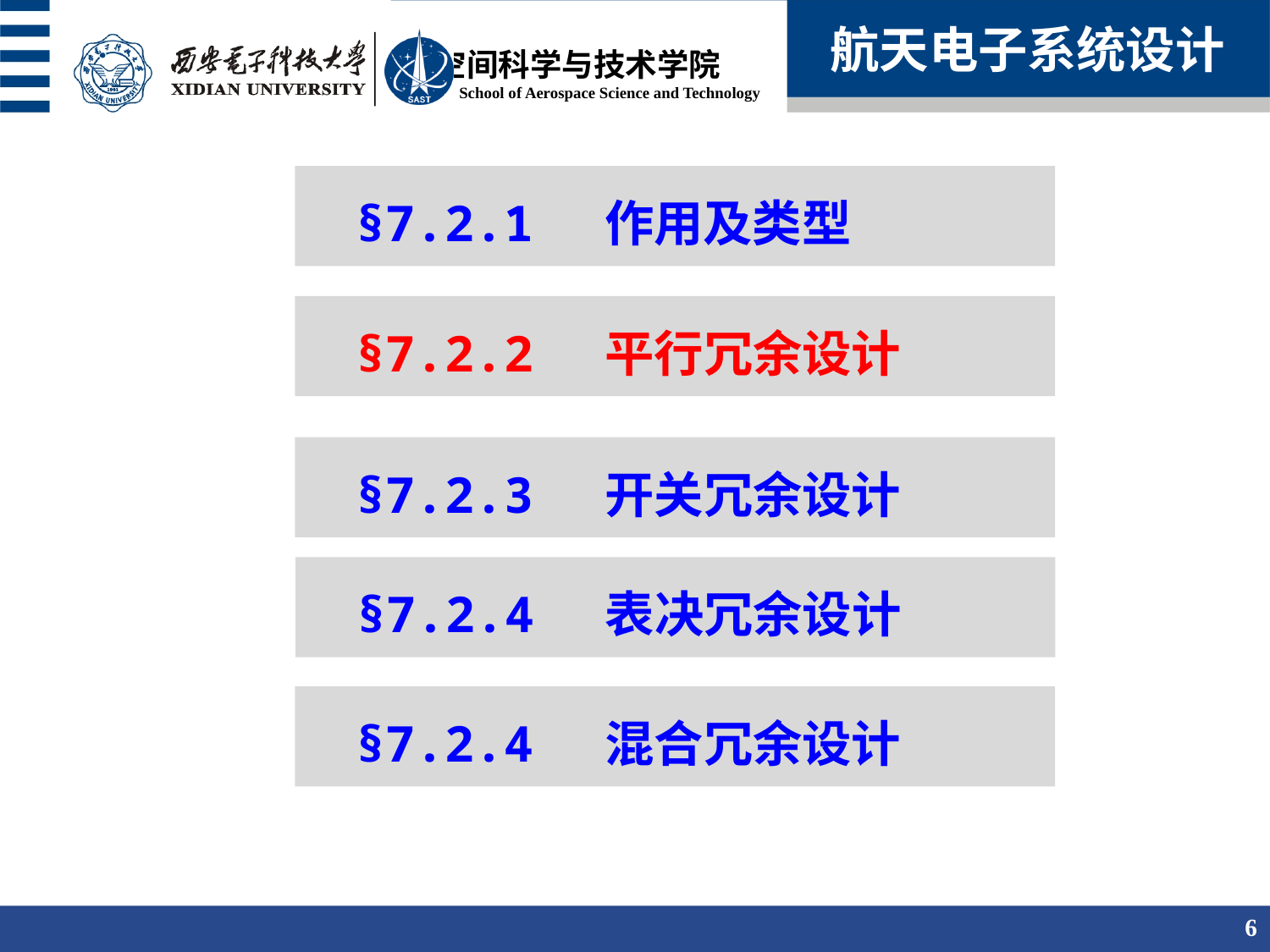

航天电子系统设计

§7.2.1  作用及类型

§7.2.2  平行冗余设计

§7.2.3  开关冗余设计

§7.2.4  表决冗余设计

§7.2.4  混合冗余设计